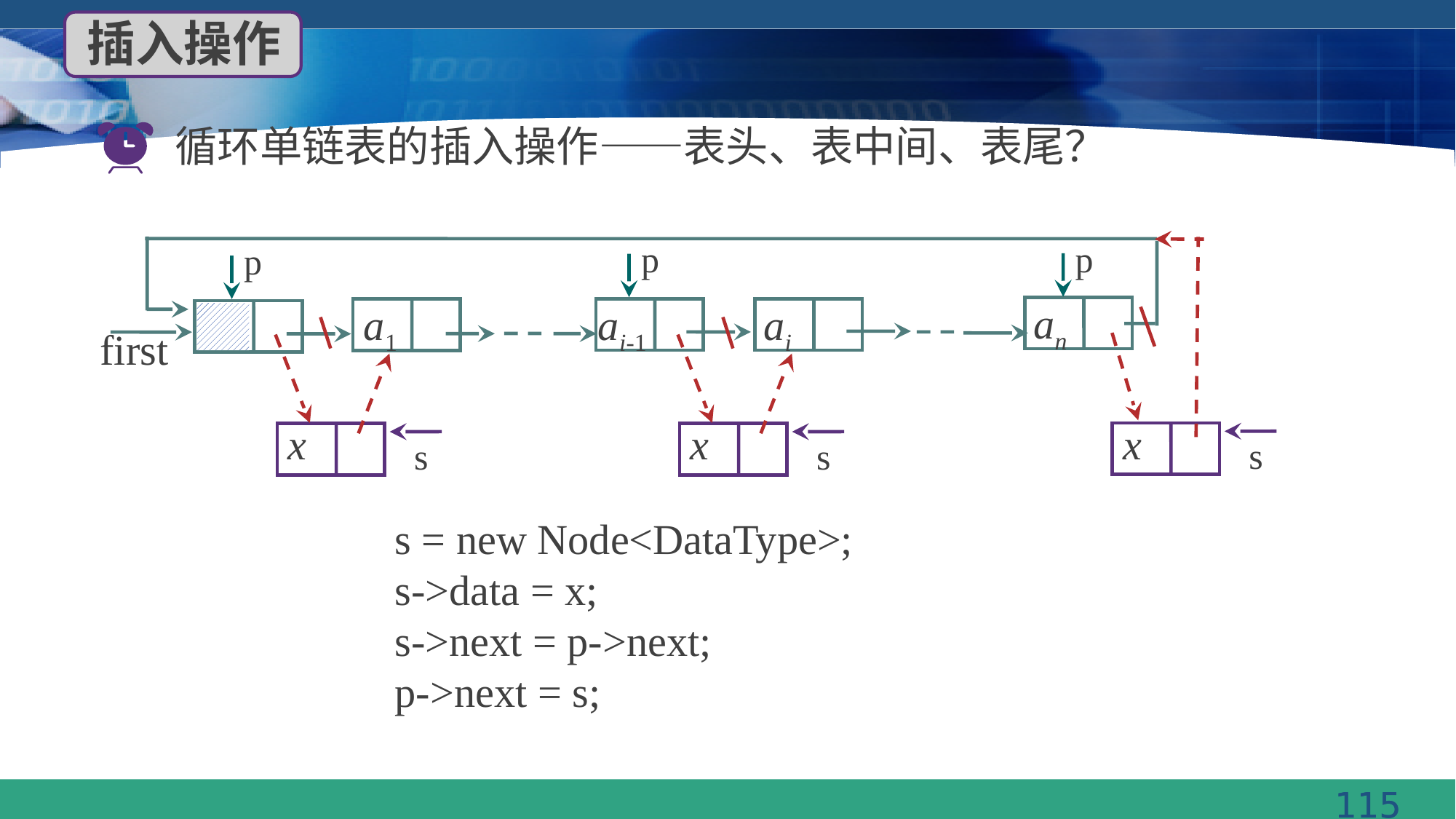

插入操作

循环单链表的插入操作——表头、表中间、表尾？

p

p

p

an

ai-1

ai

a1

first

x

s
x

s
x

s
s = new Node<DataType>;
s->data = x;
s->next = p->next;
p->next = s;